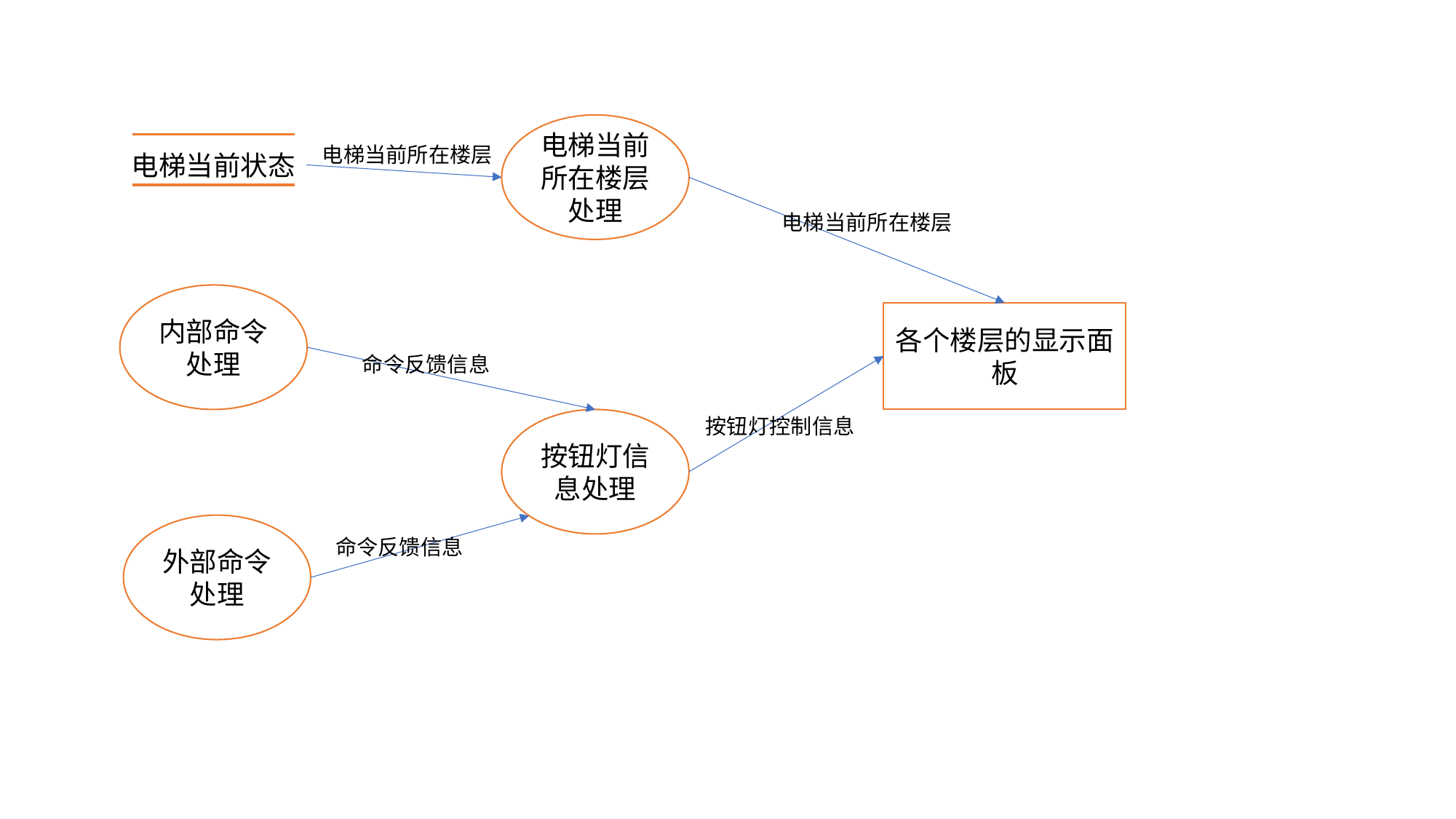

电梯当前所在楼层处理
电梯当前所在楼层
电梯当前状态
电梯当前所在楼层
内部命令处理
各个楼层的显示面板
命令反馈信息
按钮灯控制信息
按钮灯信息处理
外部命令处理
命令反馈信息